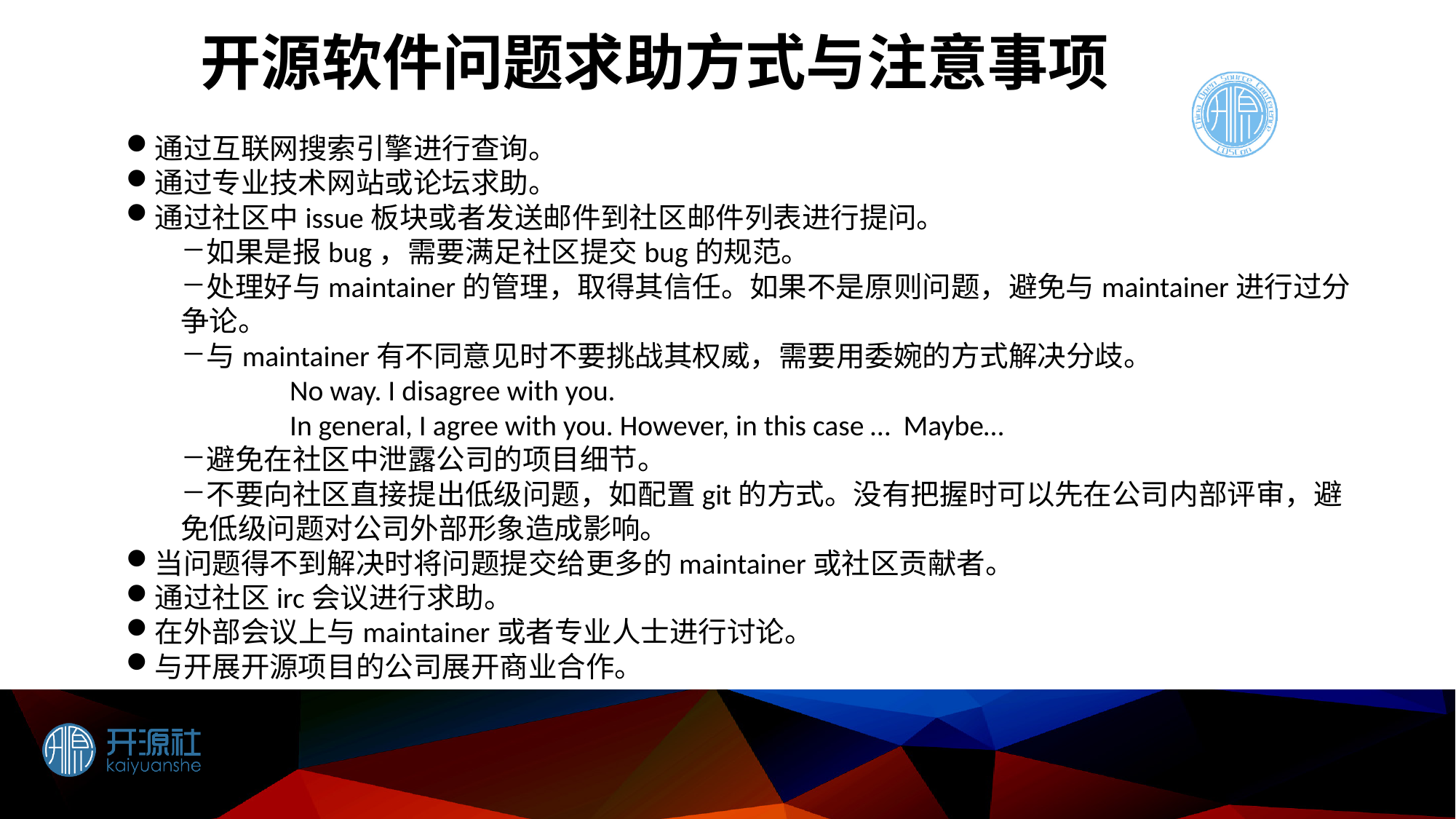

开源软件问题求助方式与注意事项
通过互联网搜索引擎进行查询。
通过专业技术网站或论坛求助。
通过社区中issue板块或者发送邮件到社区邮件列表进行提问。
如果是报bug，需要满足社区提交bug的规范。
处理好与maintainer的管理，取得其信任。如果不是原则问题，避免与maintainer进行过分争论。
与maintainer有不同意见时不要挑战其权威，需要用委婉的方式解决分歧。
	No way. I disagree with you.
	In general, I agree with you. However, in this case …  Maybe…
避免在社区中泄露公司的项目细节。
不要向社区直接提出低级问题，如配置git的方式。没有把握时可以先在公司内部评审，避免低级问题对公司外部形象造成影响。
当问题得不到解决时将问题提交给更多的maintainer或社区贡献者。
通过社区irc会议进行求助。
在外部会议上与maintainer或者专业人士进行讨论。
与开展开源项目的公司展开商业合作。